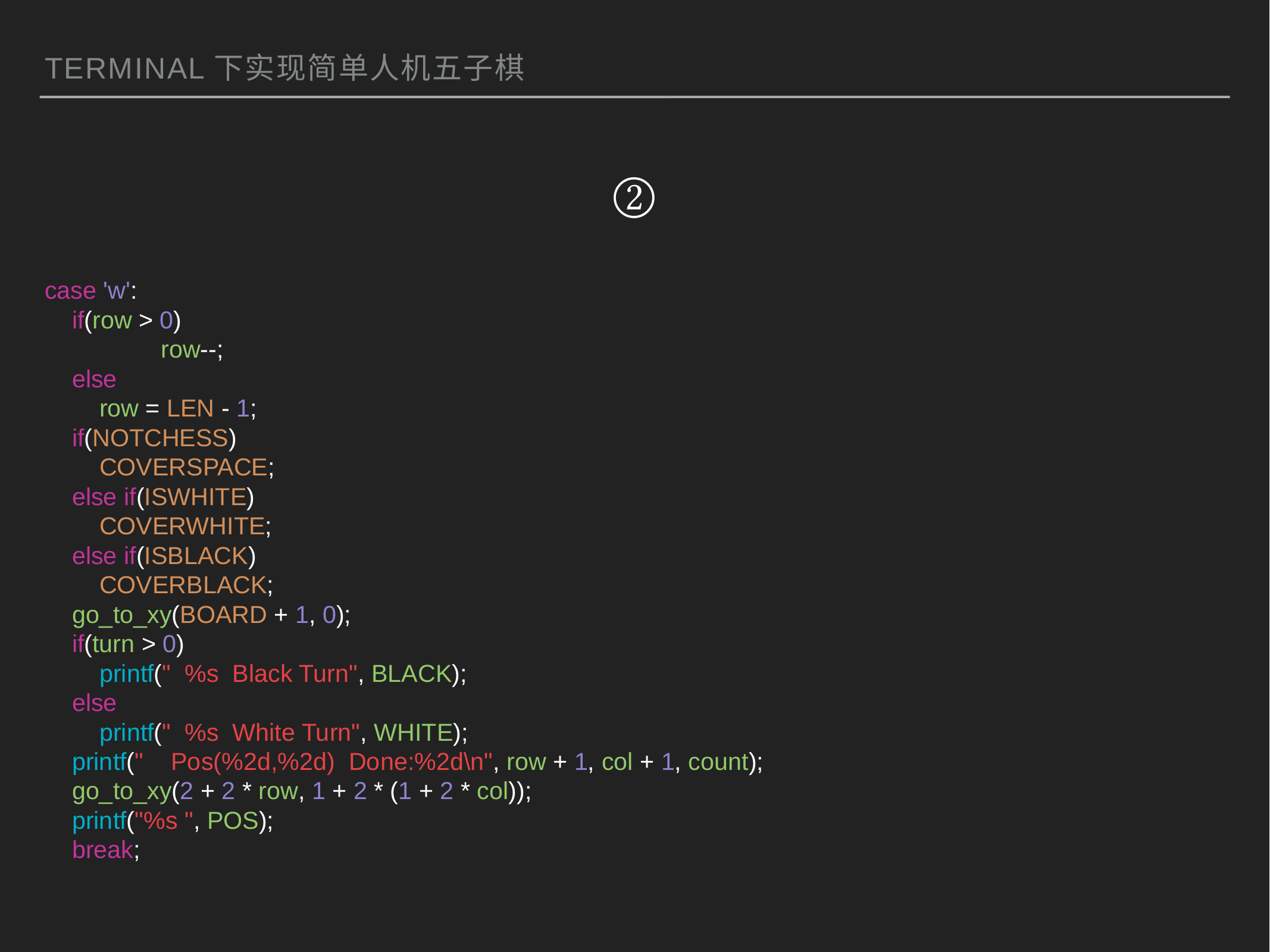

terminal下实现简单人机五子棋
②
case 'w':
    if(row > 0)
                 row--;
    else
        row = LEN - 1;
    if(NOTCHESS)
        COVERSPACE;
    else if(ISWHITE)
        COVERWHITE;
    else if(ISBLACK)
        COVERBLACK;
    go_to_xy(BOARD + 1, 0);
    if(turn > 0)
        printf("  %s  Black Turn", BLACK);
    else
        printf("  %s  White Turn", WHITE);
    printf("    Pos(%2d,%2d)  Done:%2d\n", row + 1, col + 1, count);
    go_to_xy(2 + 2 * row, 1 + 2 * (1 + 2 * col));
    printf("%s ", POS);
    break;